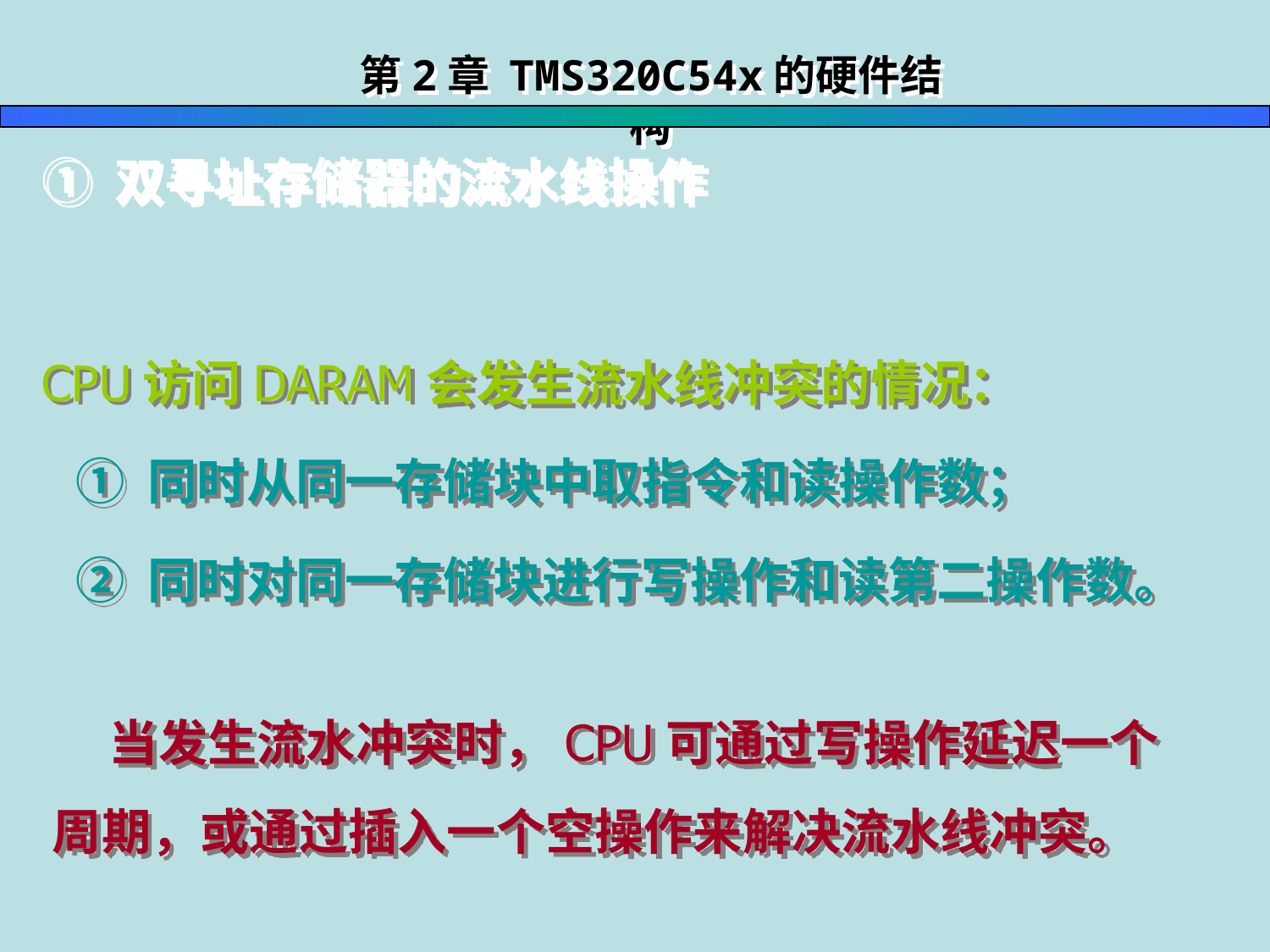

第2章 TMS320C54x的硬件结构

① 双寻址存储器的流水线操作
CPU访问DARAM会发生流水线冲突的情况：
   ① 同时从同一存储块中取指令和读操作数；
   ② 同时对同一存储块进行写操作和读第二操作数。
    当发生流水冲突时，CPU可通过写操作延迟一个周期，或通过插入一个空操作来解决流水线冲突。
154